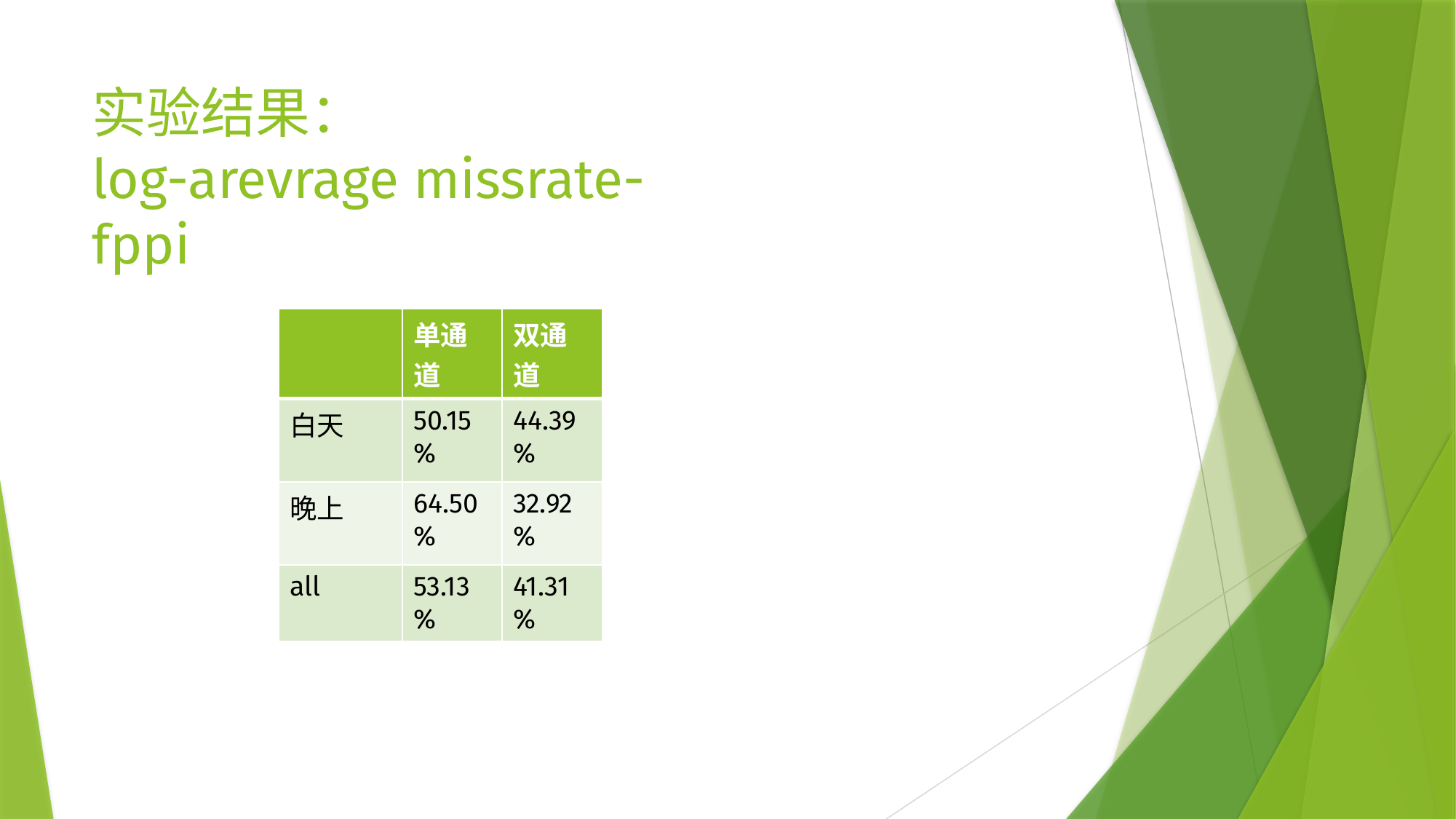

# 实验结果： log-arevrage missrate-fppi
|  | 单通道 | 双通道 |
| --- | --- | --- |
| 白天 | 50.15% | 44.39% |
| 晚上 | 64.50% | 32.92% |
| all | 53.13% | 41.31% |